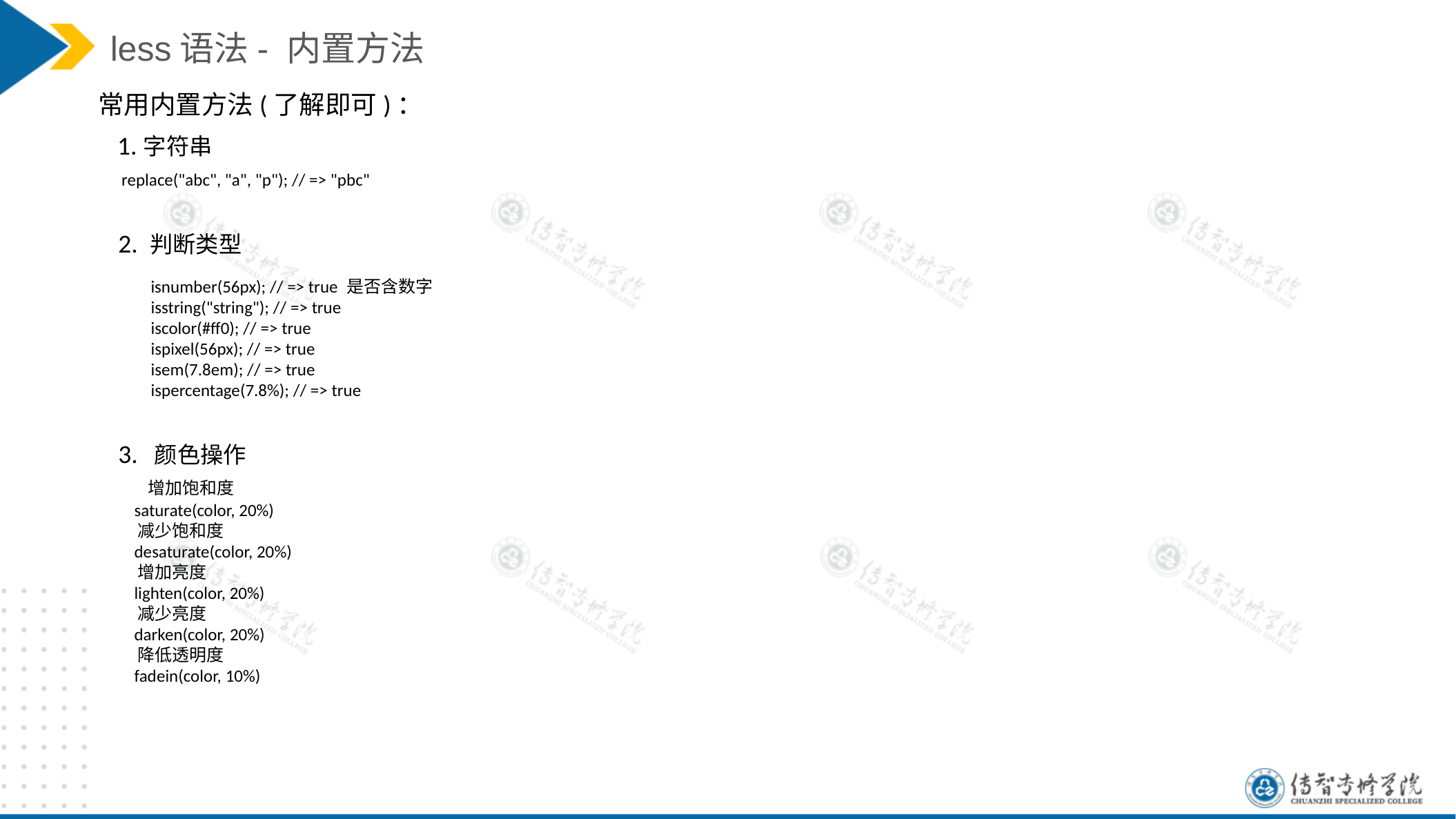

less语法- 内置方法
常用内置方法(了解即可)：

    1.字符串
     replace("abc", "a", "p"); // => "pbc"

2. 判断类型
  isnumber(56px); // => true 是否含数字
  isstring("string"); // => true
  iscolor(#ff0); // => true
  ispixel(56px); // => true
  isem(7.8em); // => true
  ispercentage(7.8%); // => true
3.  颜色操作
    增加饱和度
    saturate(color, 20%)
    减少饱和度
    desaturate(color, 20%)
    增加亮度
    lighten(color, 20%)
    减少亮度
    darken(color, 20%)
    降低透明度
    fadein(color, 10%)